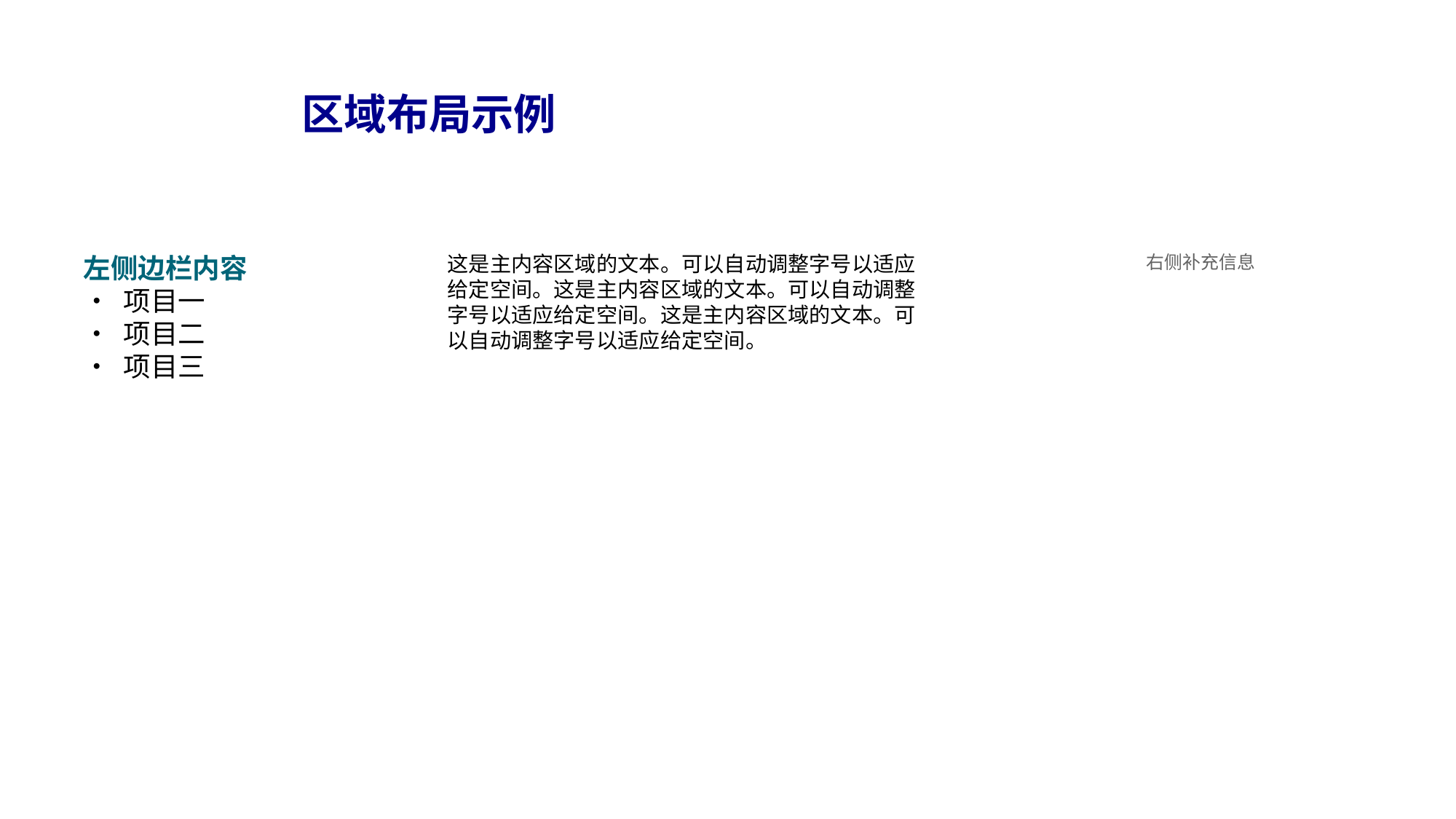

区域布局示例
左侧边栏内容
• 项目一
• 项目二
• 项目三
这是主内容区域的文本。可以自动调整字号以适应给定空间。这是主内容区域的文本。可以自动调整字号以适应给定空间。这是主内容区域的文本。可以自动调整字号以适应给定空间。
右侧补充信息